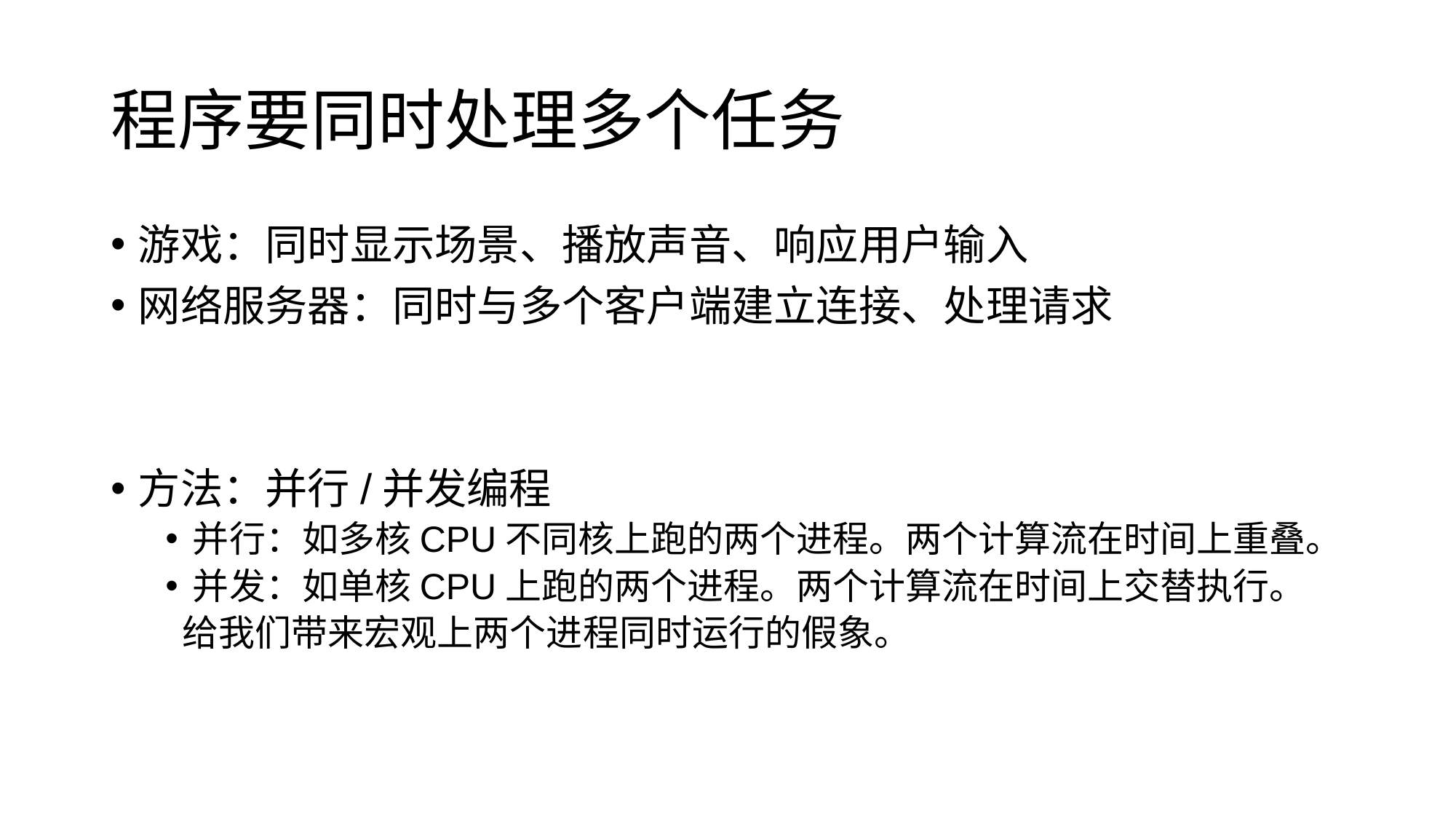

# 程序要同时处理多个任务
游戏：同时显示场景、播放声音、响应用户输入
网络服务器：同时与多个客户端建立连接、处理请求

方法：并行/并发编程
并行：如多核CPU不同核上跑的两个进程。两个计算流在时间上重叠。
并发：如单核CPU上跑的两个进程。两个计算流在时间上交替执行。
 给我们带来宏观上两个进程同时运行的假象。